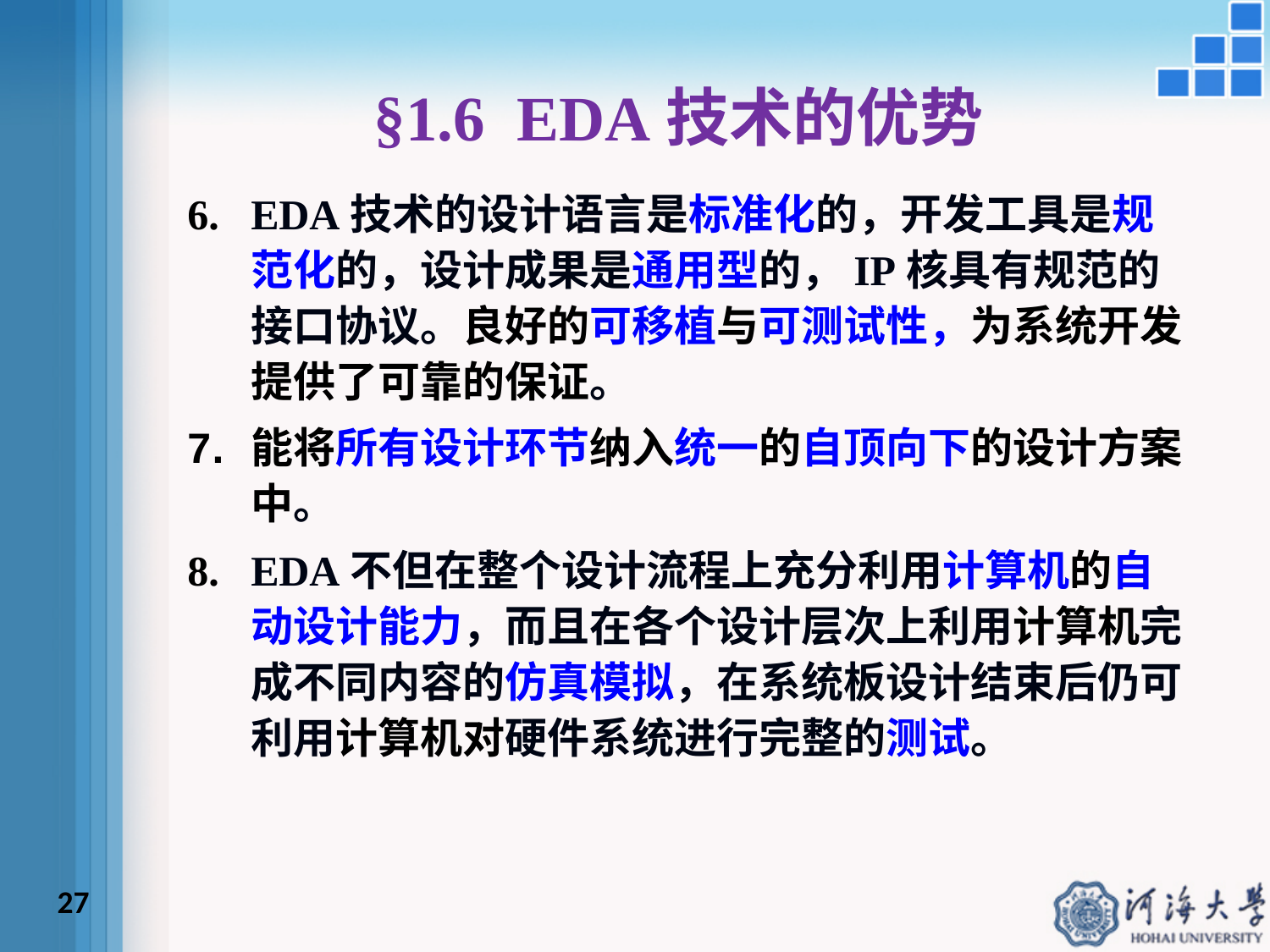

# §1.6  EDA技术的优势
EDA技术的设计语言是标准化的，开发工具是规范化的，设计成果是通用型的，IP核具有规范的接口协议。良好的可移植与可测试性，为系统开发提供了可靠的保证。
能将所有设计环节纳入统一的自顶向下的设计方案中。
EDA不但在整个设计流程上充分利用计算机的自动设计能力，而且在各个设计层次上利用计算机完成不同内容的仿真模拟，在系统板设计结束后仍可利用计算机对硬件系统进行完整的测试。
27